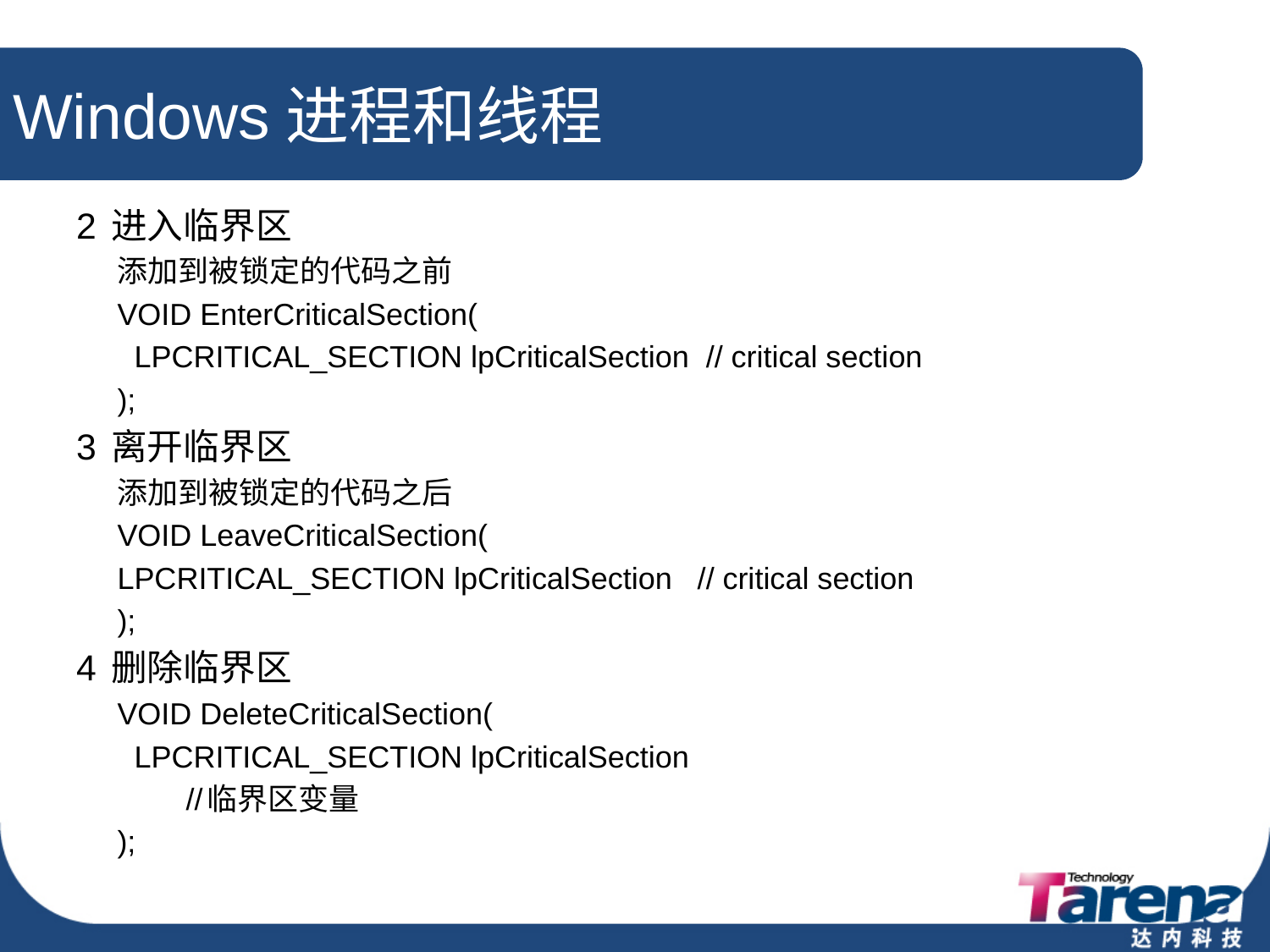

# Windows进程和线程
2 进入临界区
	添加到被锁定的代码之前
	VOID EnterCriticalSection(
	  LPCRITICAL_SECTION lpCriticalSection  // critical section
	);
3 离开临界区
	添加到被锁定的代码之后
	VOID LeaveCriticalSection(
  	LPCRITICAL_SECTION lpCriticalSection   // critical section
	);
4 删除临界区
	VOID DeleteCriticalSection(
	  LPCRITICAL_SECTION lpCriticalSection
	  	//临界区变量
	);